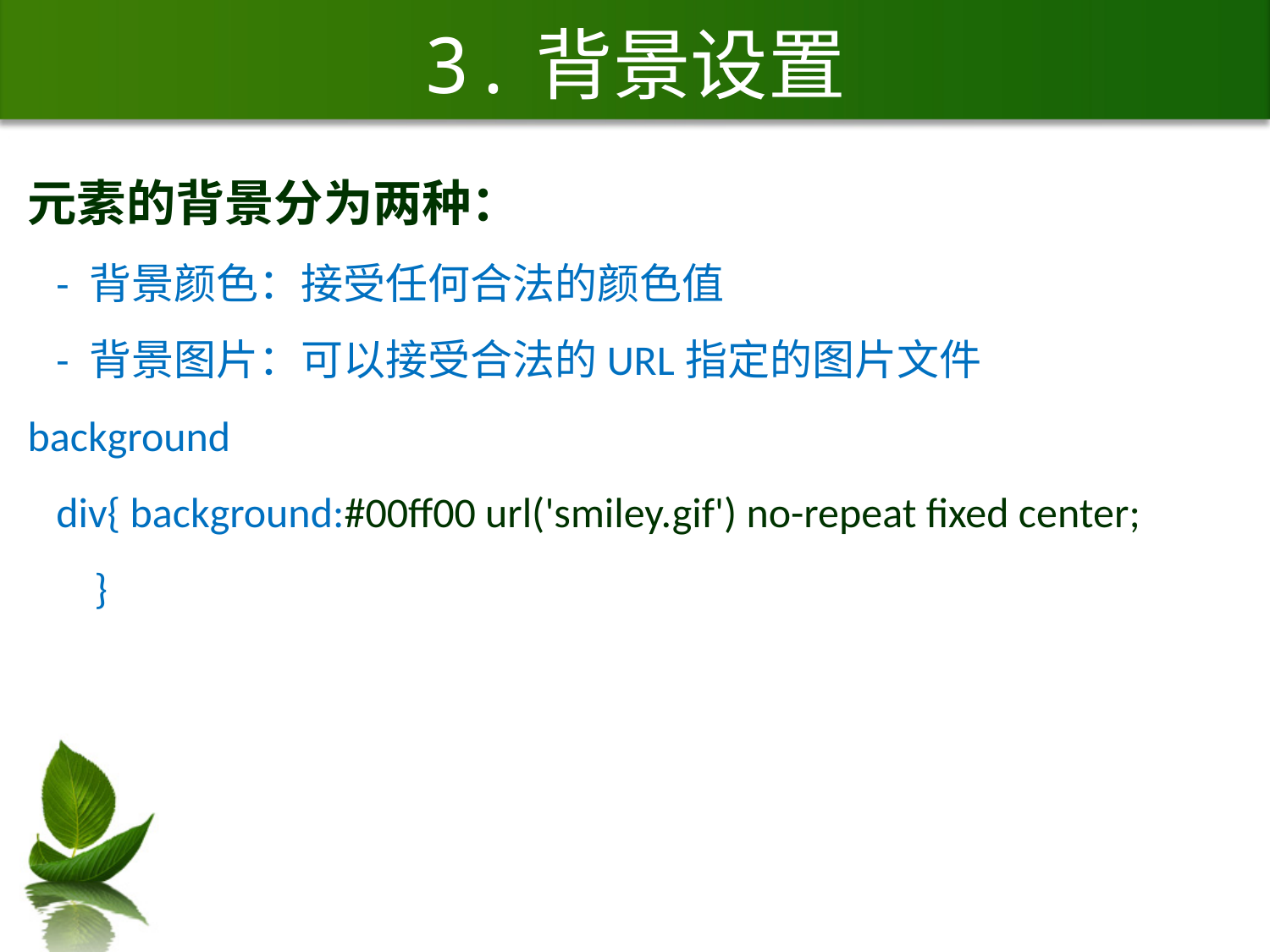

# 3.背景设置
元素的背景分为两种：
   - 背景颜色：接受任何合法的颜色值
   - 背景图片：可以接受合法的URL指定的图片文件
background
   div{ background:#00ff00 url('smiley.gif') no-repeat fixed center;
       }